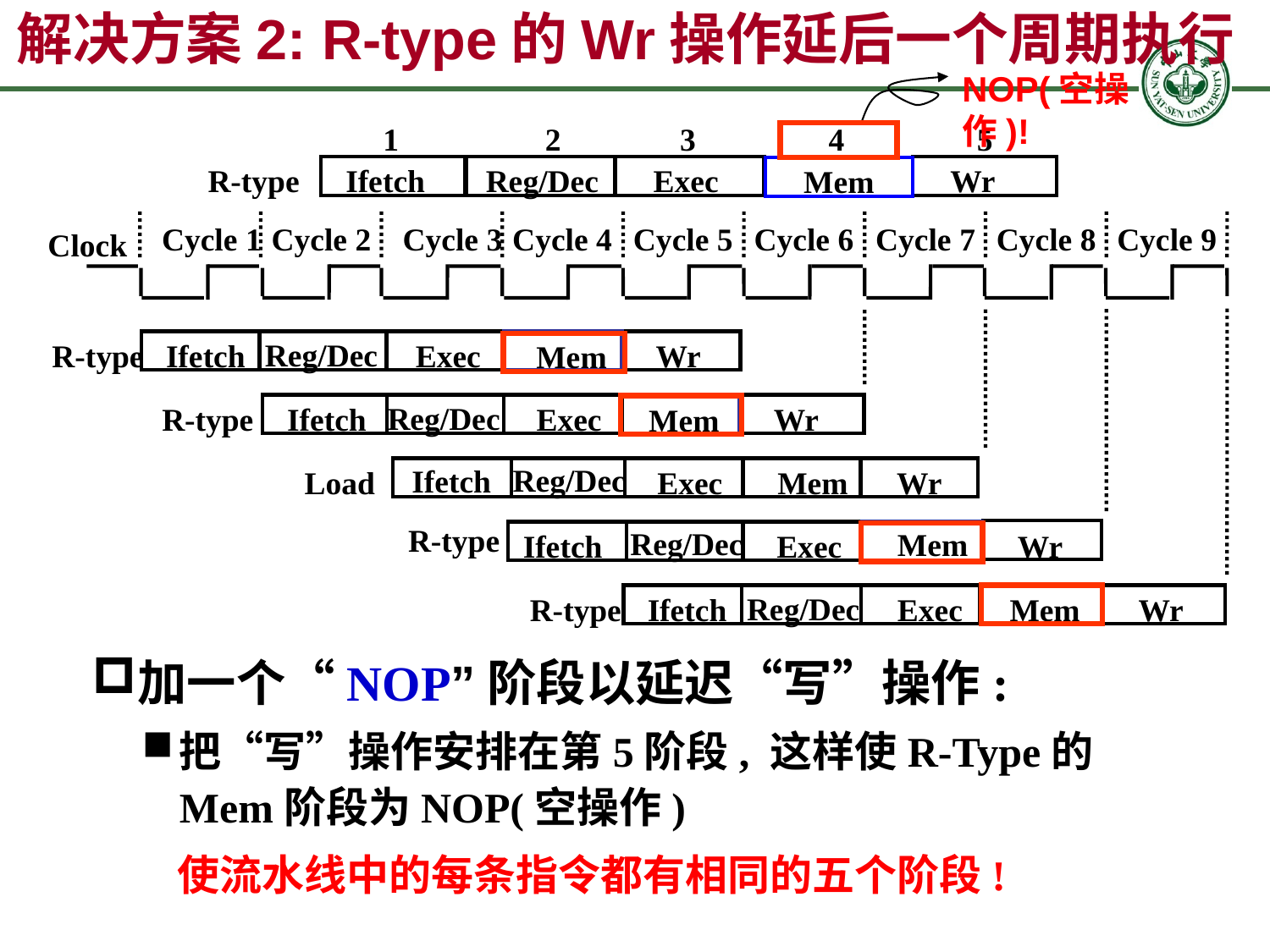

# 解决方案2: R-type的Wr操作延后一个周期执行
NOP(空操作)!

1
2
3
4
5
Reg/Dec

R-type
Ifetch

Exec

Wr

Mem

Cycle 1
Cycle 2
Cycle 3
Cycle 4
Cycle 5
Cycle 6
Cycle 7
Cycle 8
Cycle 9
Clock

Reg/Dec

R-type
Ifetch

Exec

Wr

Mem

Reg/Dec

R-type
Ifetch

Exec

Wr

Mem

Reg/Dec

Ifetch

Load
Exec

Mem

Wr

R-type
Reg/Dec

Mem

Exec

Wr

Ifetch

Reg/Dec

R-type
Ifetch

Exec

Wr

Mem

加一个“NOP”阶段以延迟“写”操作:
把“写”操作安排在第5阶段, 这样使R-Type的Mem阶段为NOP(空操作)
使流水线中的每条指令都有相同的五个阶段!